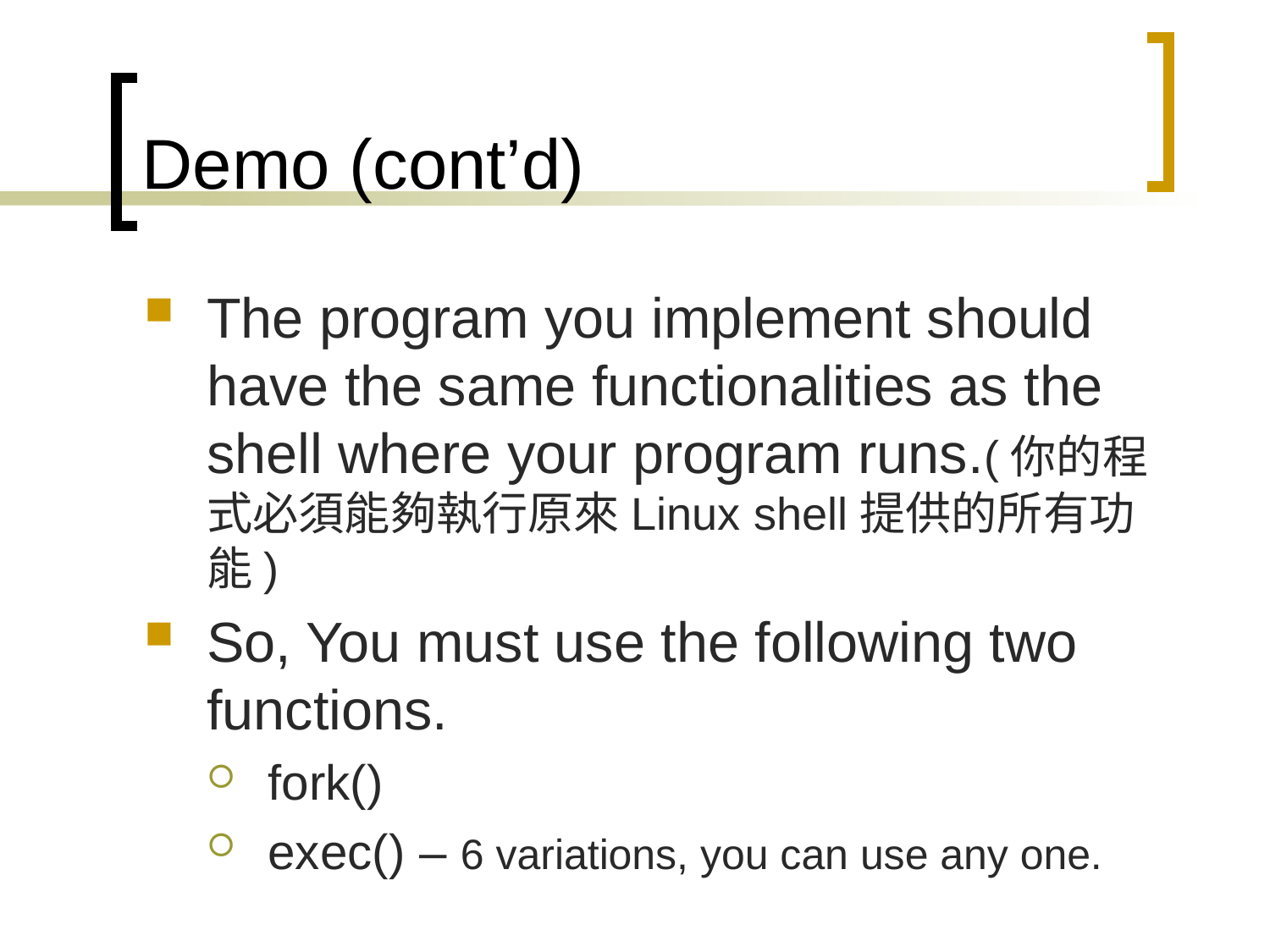

# Demo (cont’d)
The program you implement should have the same functionalities as the shell where your program runs.(你的程式必須能夠執行原來Linux shell提供的所有功能)
So, You must use the following two functions.
fork()
exec() – 6 variations, you can use any one.